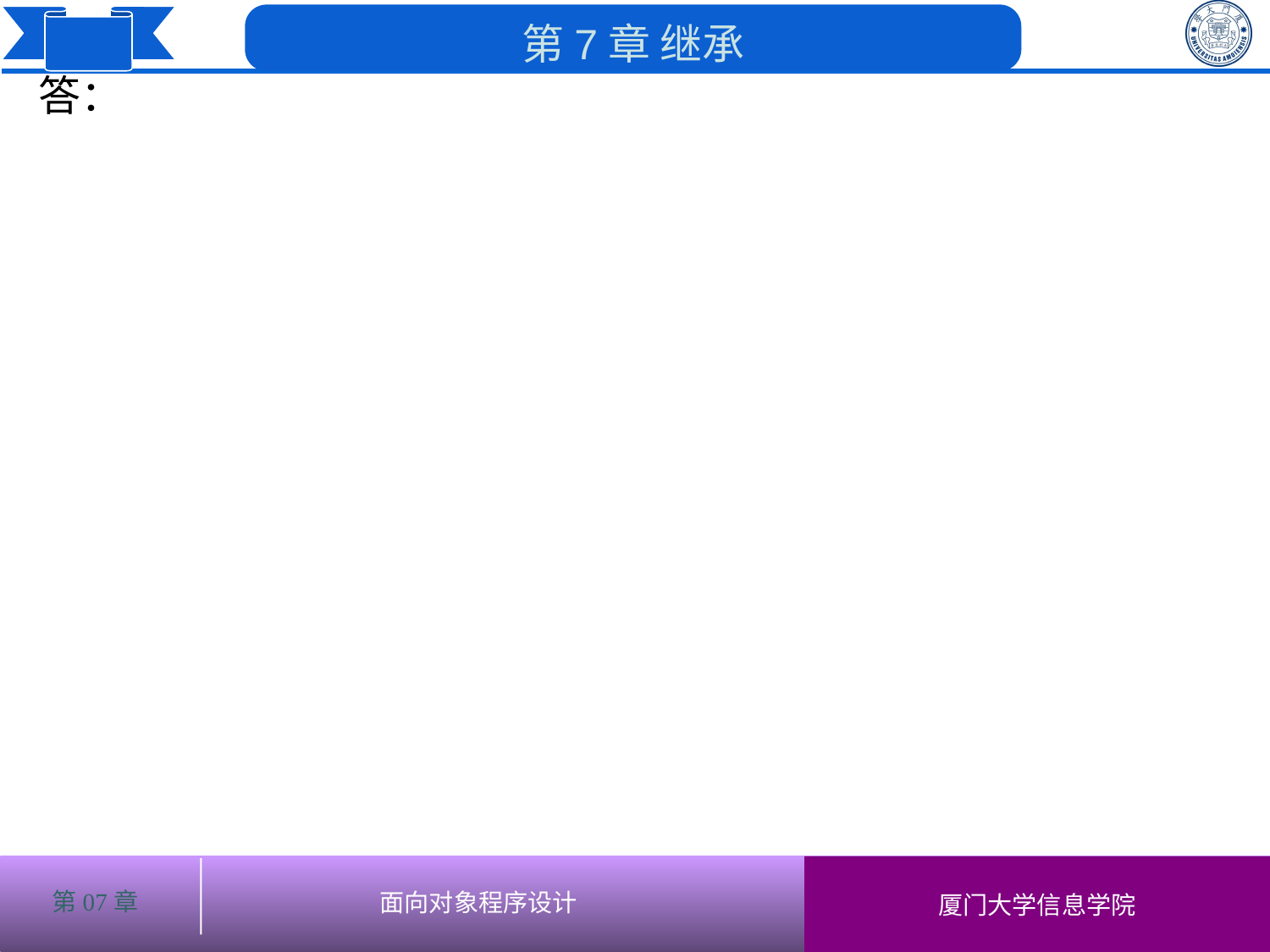

答：Square不能以public继承方式继承Rectangle类，否则，Rectangle的所有public成员函数就能被Square类的对象访问，特别地，当用set_width和set_height分别对Square类的对象进行操作时，就可能破坏Square类对象的长、宽相等的特性。
解决办法是： 把Square定义成以protected或private方式从Rectangle继承。为了能对Square类的对象访问Rectangle中定义的area和print，可在Square类中加上对Rectangle类成员的访问控制调整声明：
class Square: Rectangle	//正方形类
{	public:
		...
		Rectangle::area;
		Rectangle::print;
};
17